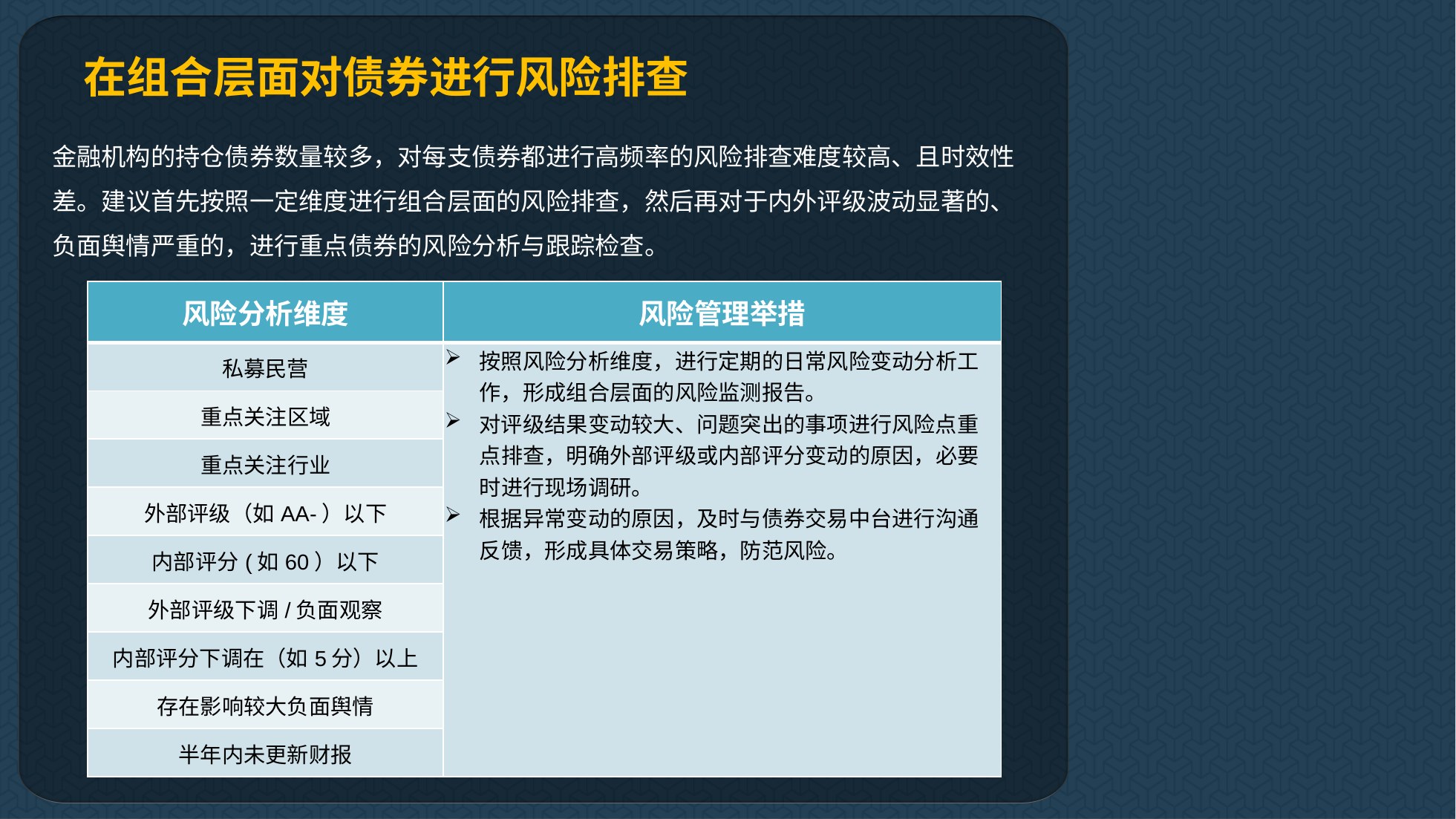

在组合层面对债券进行风险排查
金融机构的持仓债券数量较多，对每支债券都进行高频率的风险排查难度较高、且时效性差。建议首先按照一定维度进行组合层面的风险排查，然后再对于内外评级波动显著的、负面舆情严重的，进行重点债券的风险分析与跟踪检查。
| 风险分析维度 | 风险管理举措 |
| --- | --- |
| 私募民营 | 按照风险分析维度，进行定期的日常风险变动分析工作，形成组合层面的风险监测报告。 对评级结果变动较大、问题突出的事项进行风险点重点排查，明确外部评级或内部评分变动的原因，必要时进行现场调研。 根据异常变动的原因，及时与债券交易中台进行沟通反馈，形成具体交易策略，防范风险。 |
| 重点关注区域 |  |
| 重点关注行业 |  |
| 外部评级（如AA-）以下 |  |
| 内部评分(如60）以下 |  |
| 外部评级下调/负面观察 |  |
| 内部评分下调在（如5分）以上 |  |
| 存在影响较大负面舆情 |  |
| 半年内未更新财报 |  |